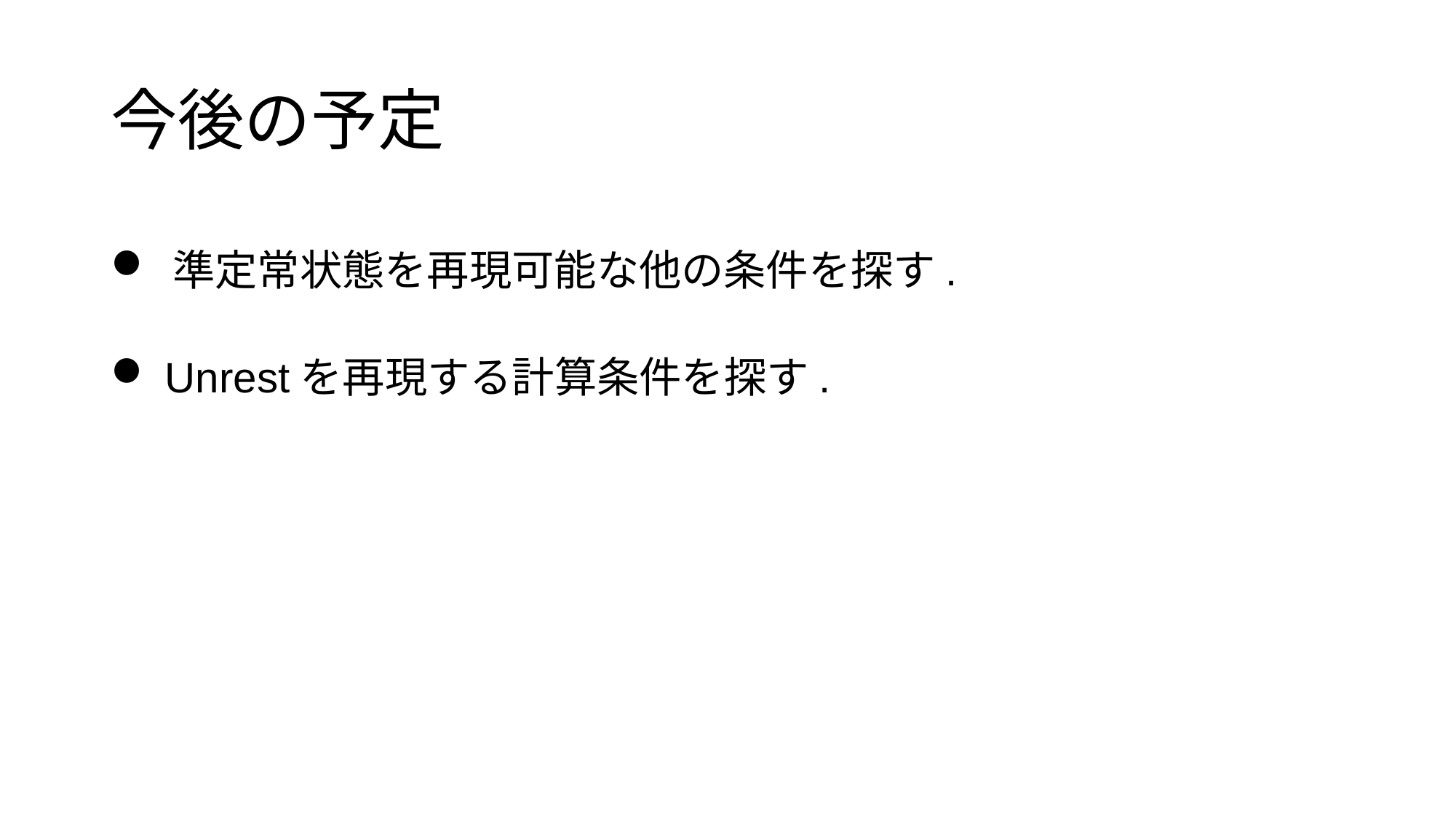

# 今後の予定
 準定常状態を再現可能な他の条件を探す.
 Unrestを再現する計算条件を探す.